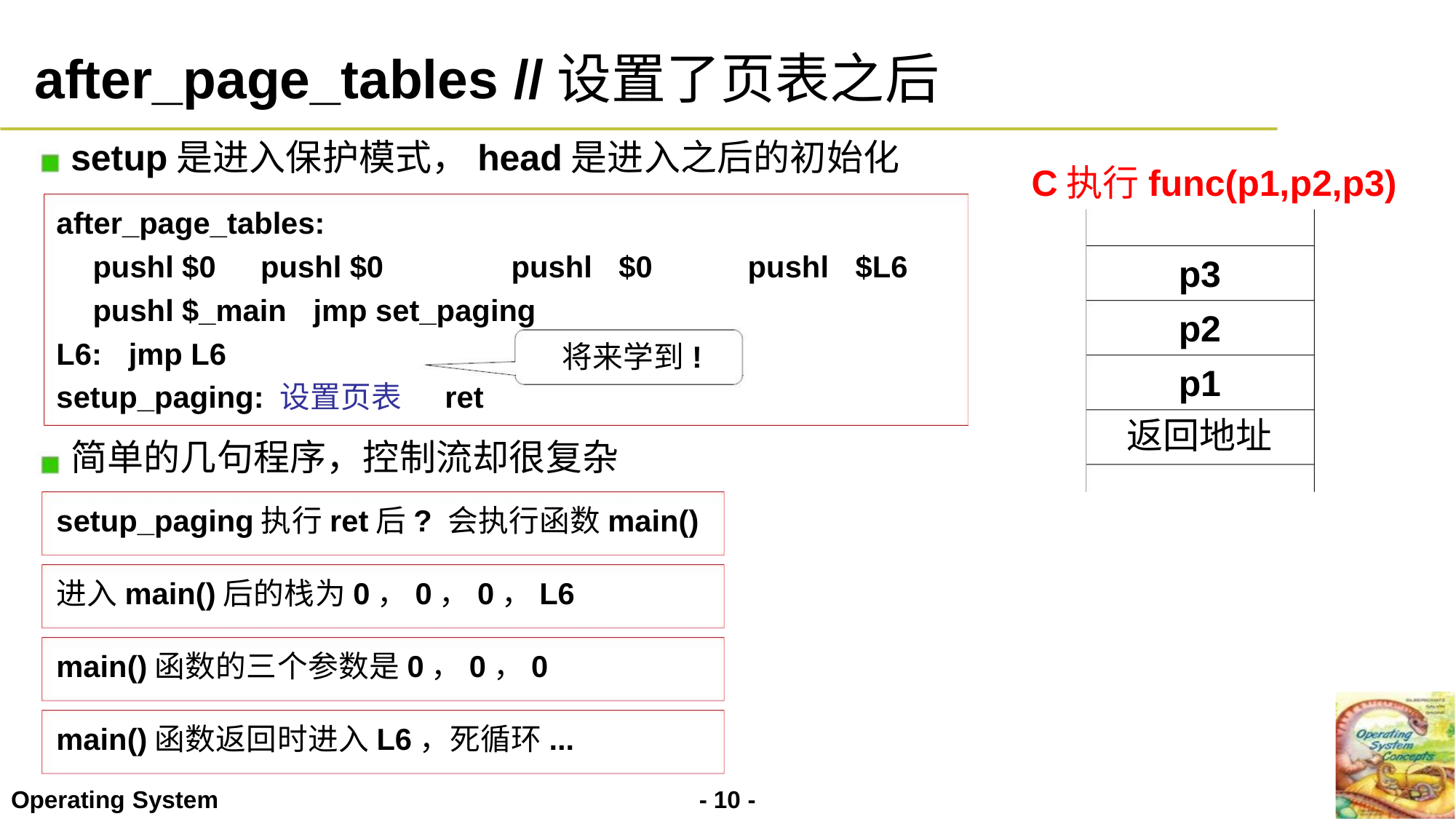

after_page_tables //设置了页表之后

setup是进入保护模式，head是进入之后的初始化

C执行func(p1,p2,p3)

after_page_tables:

pushl $0 pushl $0
pushl $0
pushl $L6
p3
p2
pushl $_main jmp set_paging
L6: jmp L6
将来学到!
p1
setup_paging: 设置页表 ret
返回地址
简单的几句程序，控制流却很复杂

setup_paging执行ret后? 会执行函数main()

进入main()后的栈为0，0，0，L6
main()函数的三个参数是0，0，0
main()函数返回时进入L6，死循环...

- 10 -
Operating System